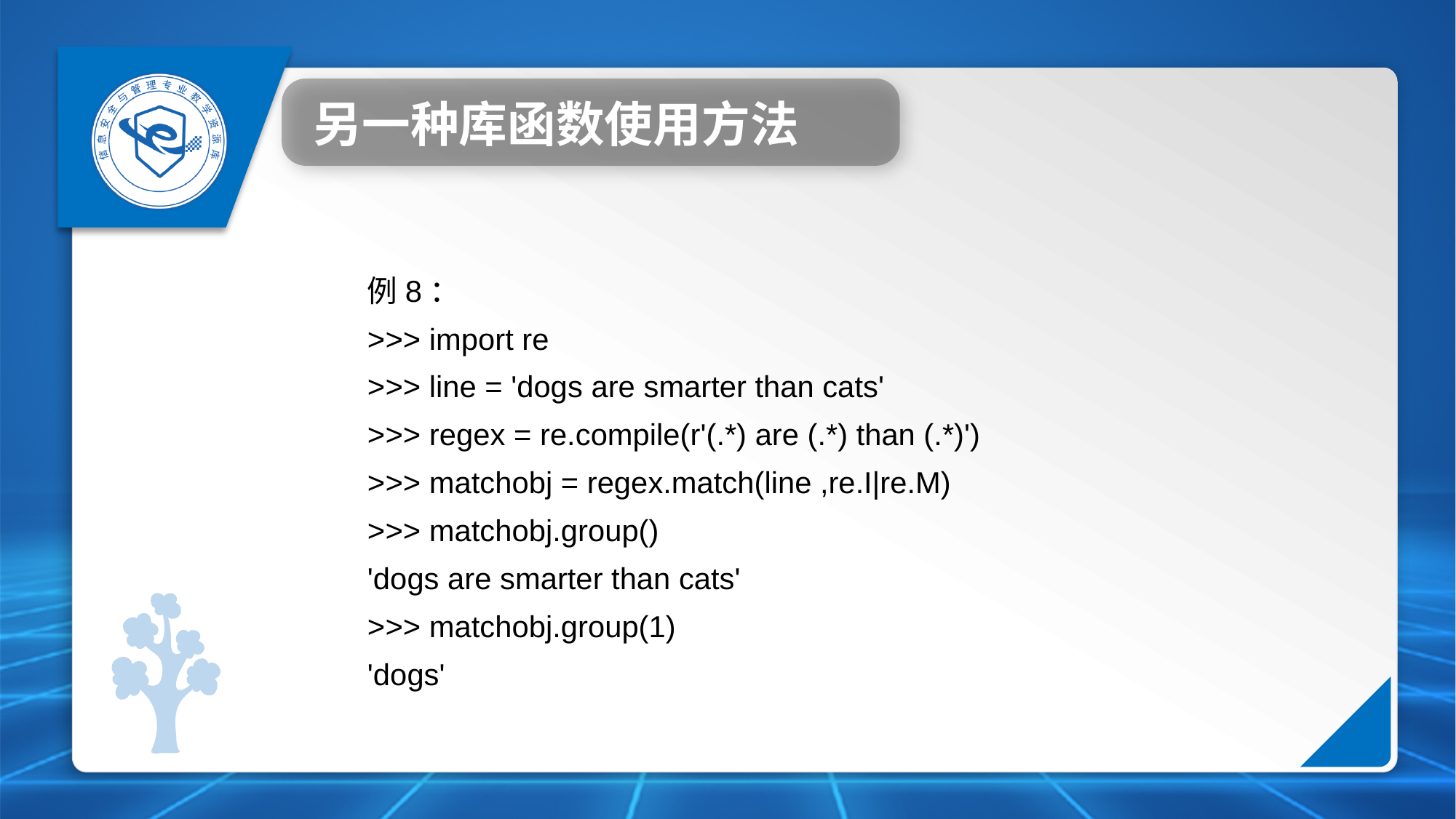

另一种库函数使用方法
例8：
>>> import re
>>> line = 'dogs are smarter than cats'
>>> regex = re.compile(r'(.*) are (.*) than (.*)')
>>> matchobj = regex.match(line ,re.I|re.M)
>>> matchobj.group()
'dogs are smarter than cats'
>>> matchobj.group(1)
'dogs'